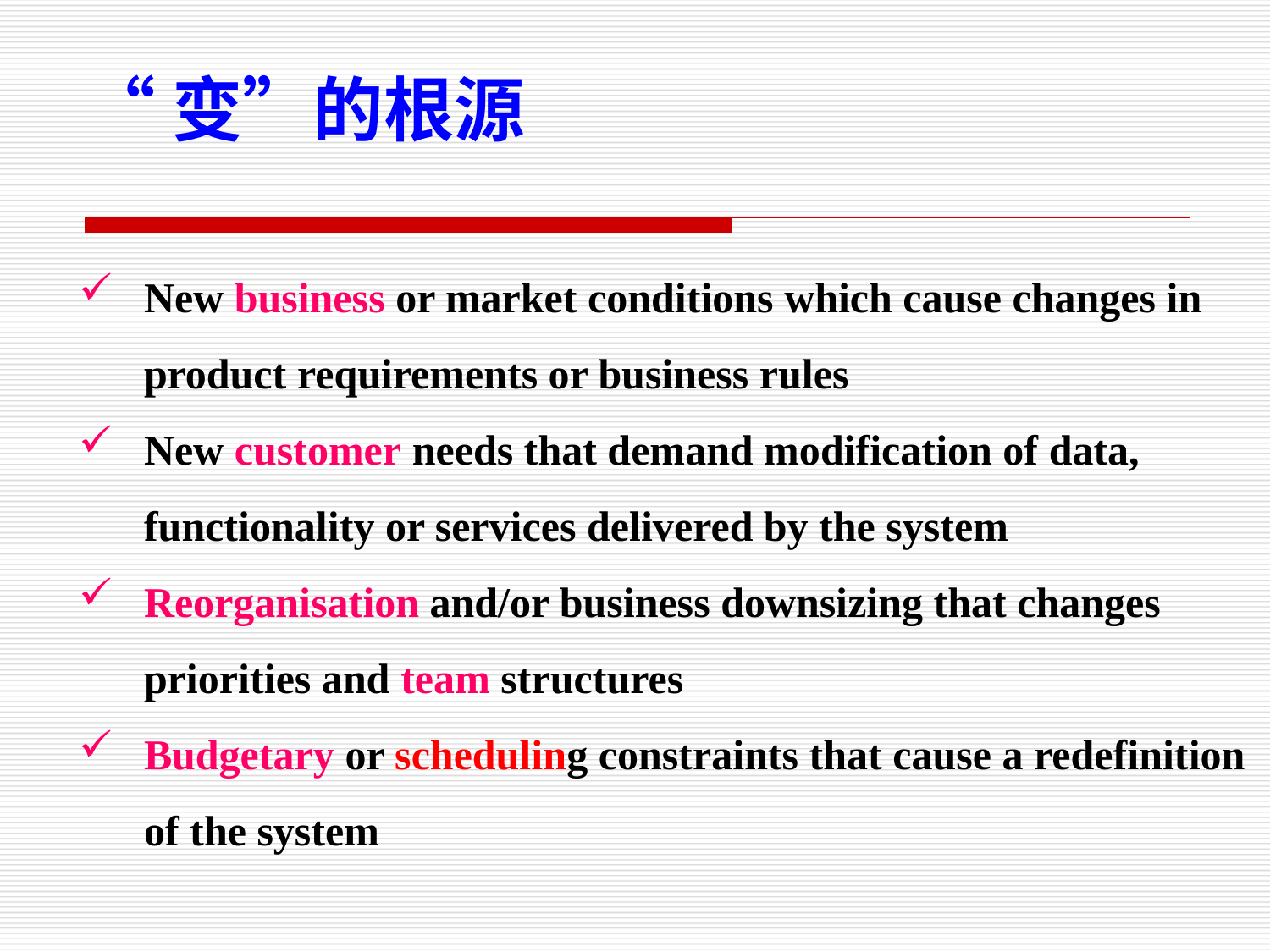

“变”的根源
New business or market conditions which cause changes in product requirements or business rules
New customer needs that demand modification of data, functionality or services delivered by the system
Reorganisation and/or business downsizing that changes priorities and team structures
Budgetary or scheduling constraints that cause a redefinition of the system